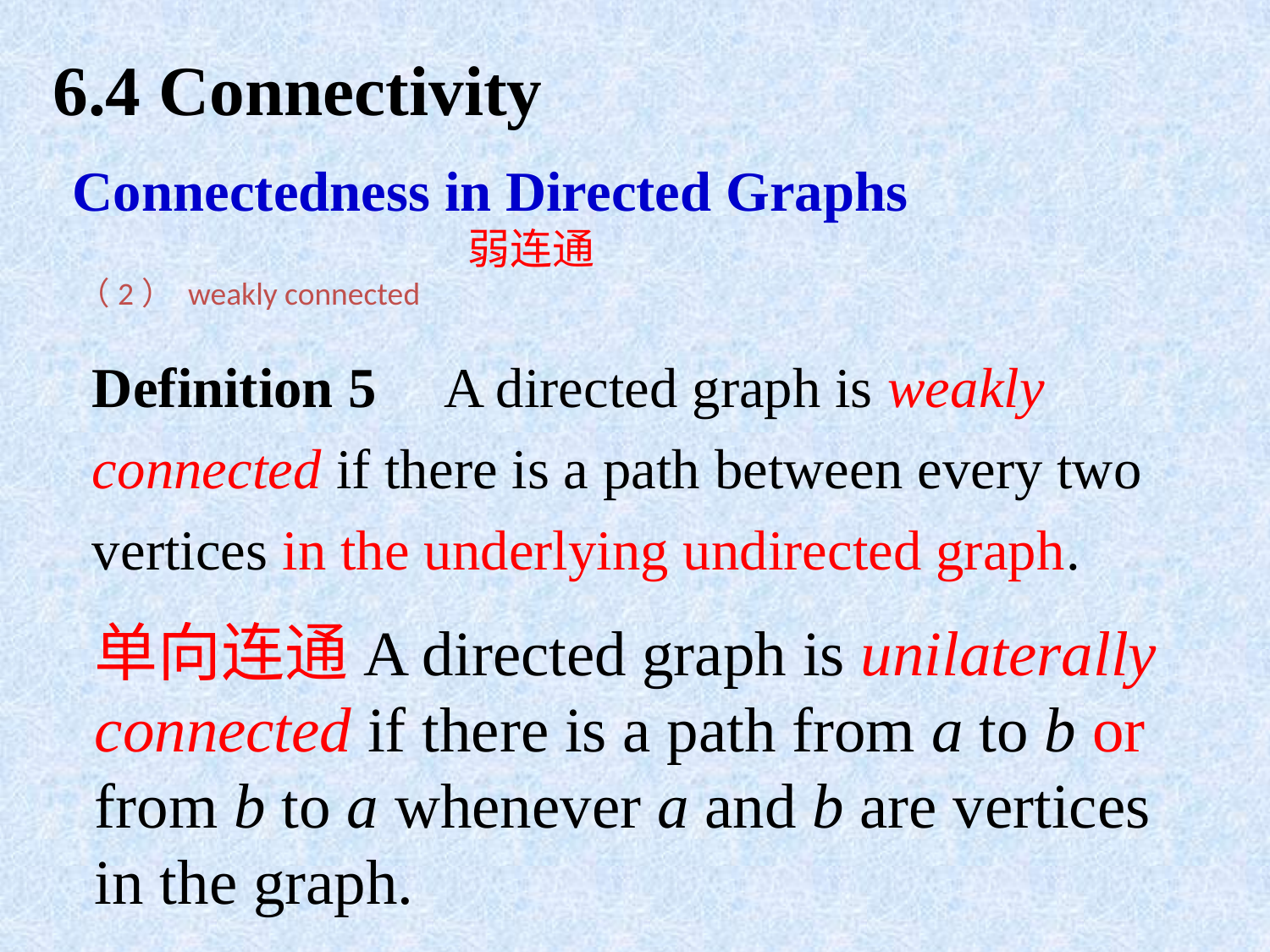

6.4 Connectivity
Connectedness in Directed Graphs
弱连通

（2） weakly connected
Definition 5     A directed graph is weakly connected if there is a path between every two vertices in the underlying undirected graph.
单向连通A directed graph is unilaterally connected if there is a path from a to b or from b to a whenever a and b are vertices in the graph.